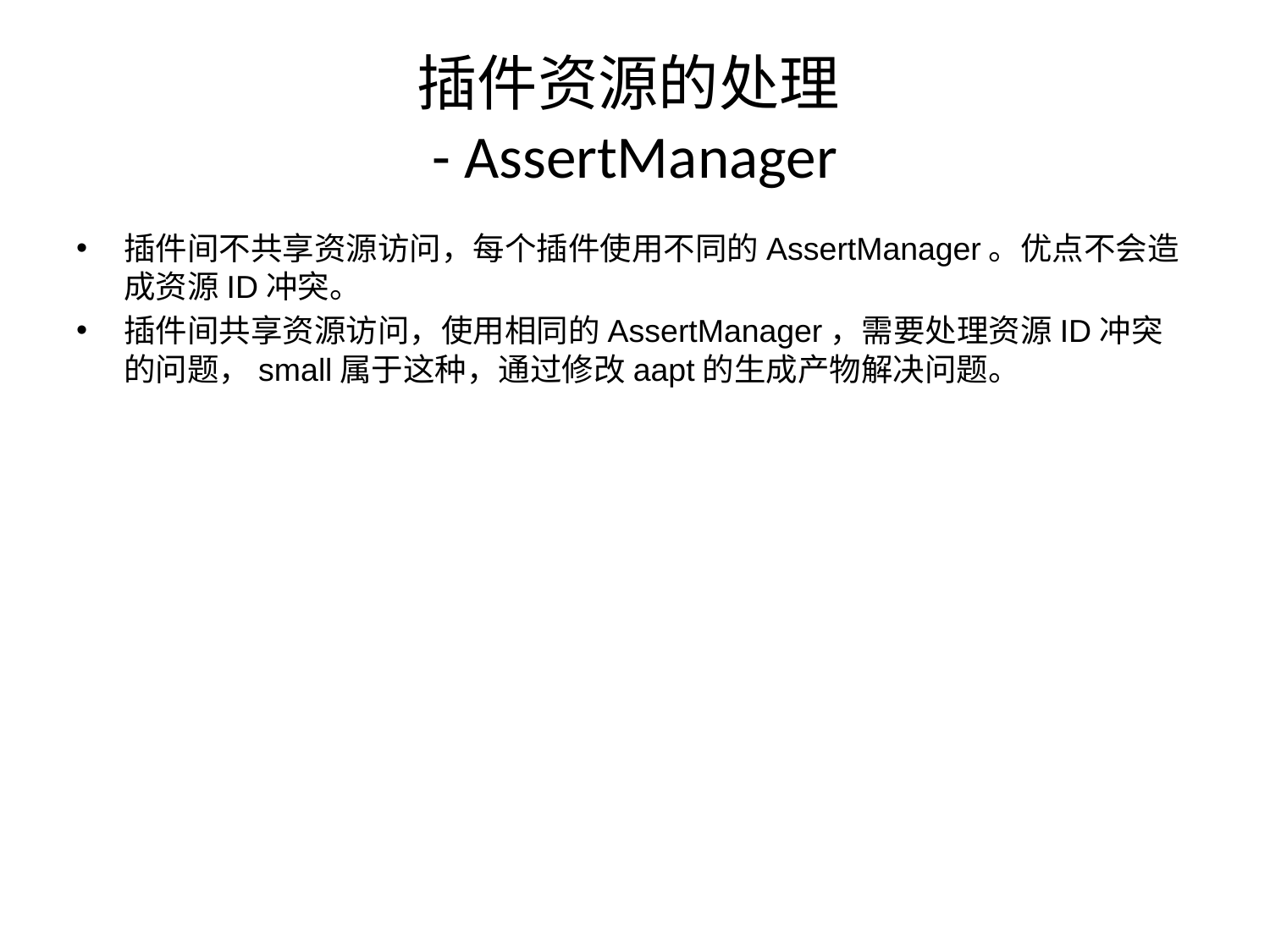

# 插件资源的处理 - AssertManager
插件间不共享资源访问，每个插件使用不同的AssertManager。优点不会造成资源ID冲突。
插件间共享资源访问，使用相同的AssertManager，需要处理资源ID冲突的问题，small属于这种，通过修改aapt的生成产物解决问题。